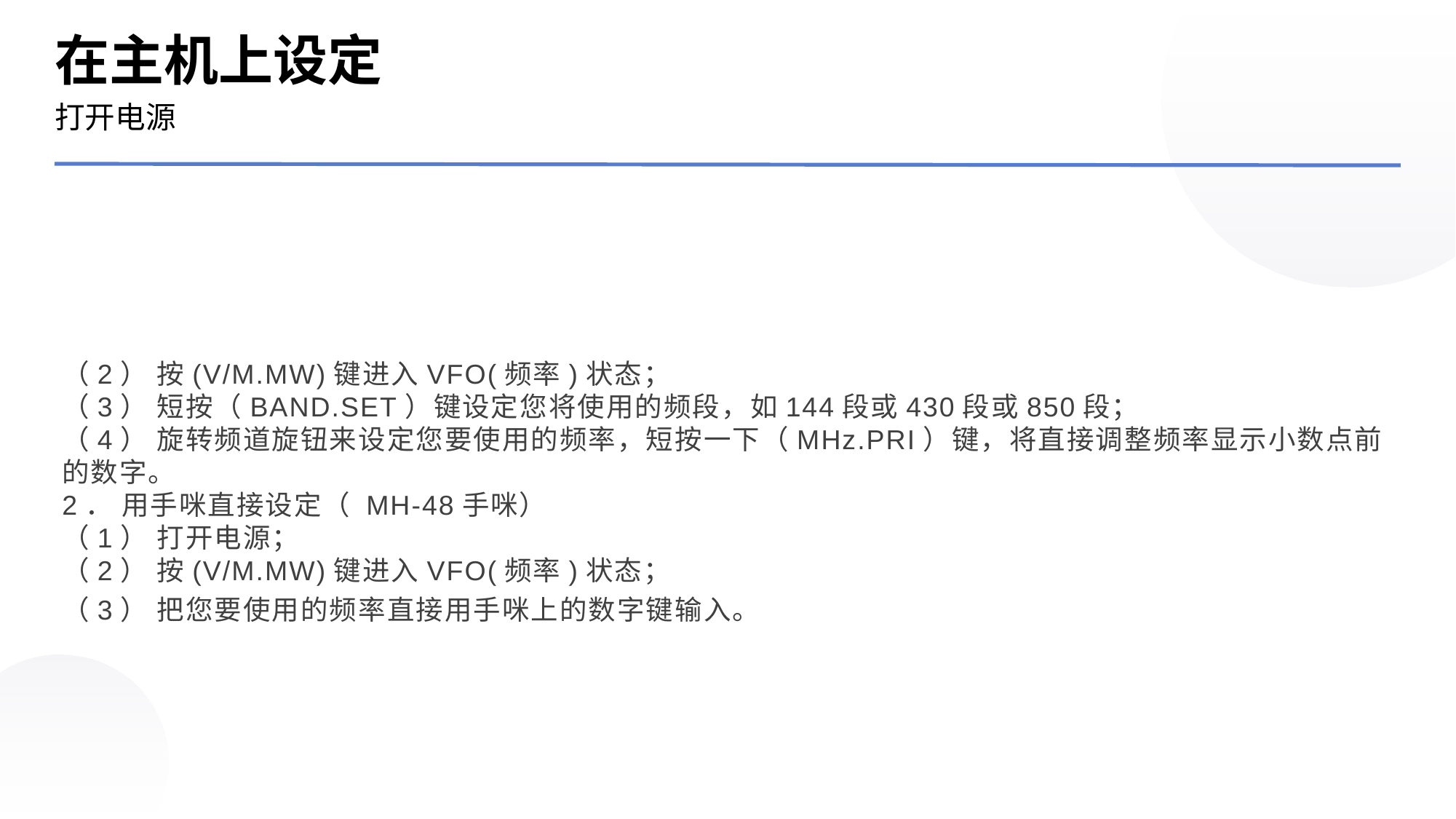

在主机上设定
打开电源
（2） 按(V/M.MW)键进入VFO(频率)状态；
（3） 短按（BAND.SET）键设定您将使用的频段，如144段或430段或850段；
（4） 旋转频道旋钮来设定您要使用的频率，短按一下（MHz.PRI）键，将直接调整频率显示小数点前的数字。
2． 用手咪直接设定（ MH-48手咪）
（1） 打开电源；
（2） 按(V/M.MW)键进入VFO(频率)状态；
（3） 把您要使用的频率直接用手咪上的数字键输入。